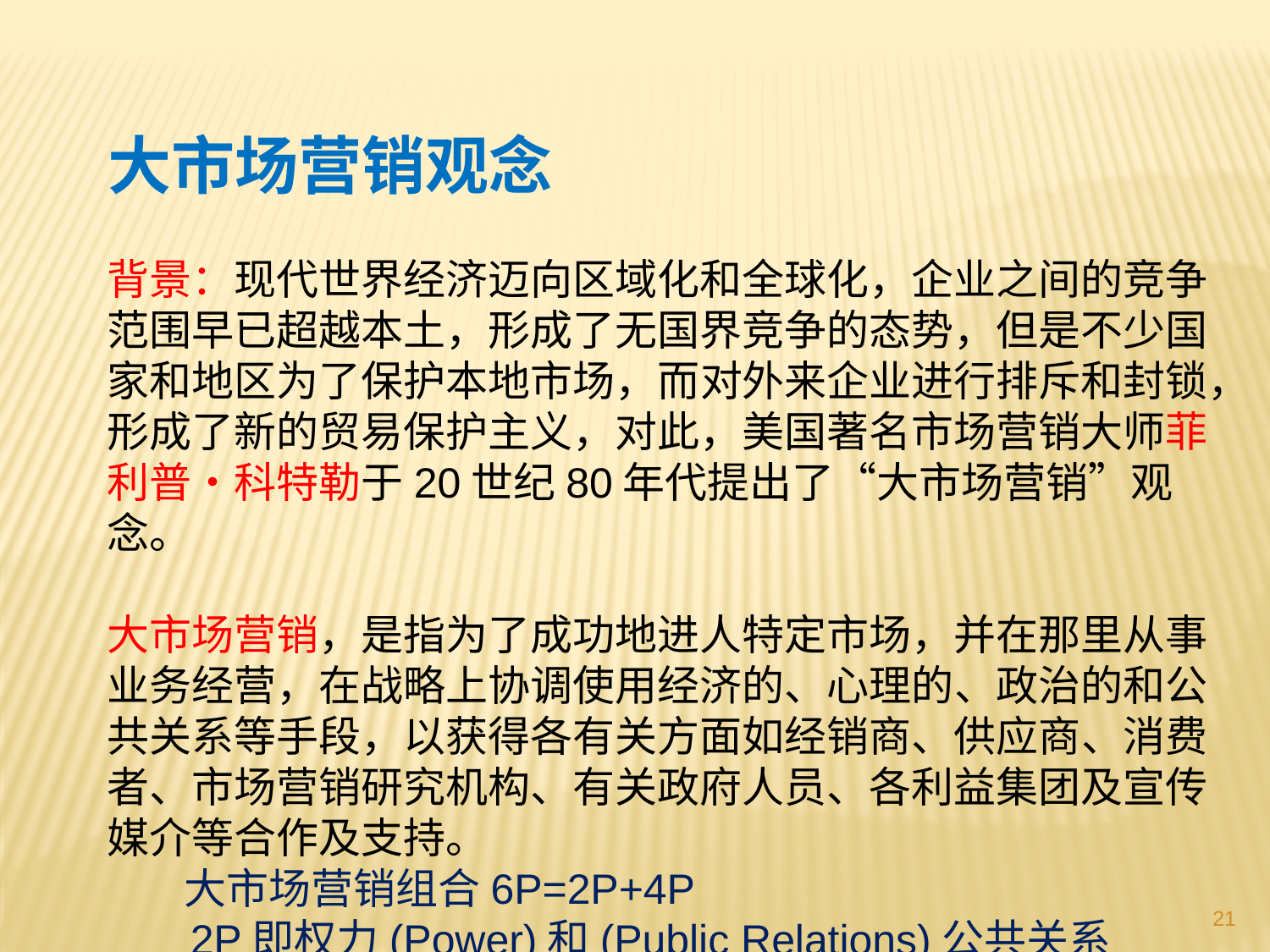

大市场营销观念
背景：现代世界经济迈向区域化和全球化，企业之间的竞争范围早已超越本土，形成了无国界竞争的态势，但是不少国家和地区为了保护本地市场，而对外来企业进行排斥和封锁，形成了新的贸易保护主义，对此，美国著名市场营销大师菲利普•科特勒于20世纪80年代提出了“大市场营销”观念。

大市场营销，是指为了成功地进人特定市场，并在那里从事业务经营，在战略上协调使用经济的、心理的、政治的和公共关系等手段，以获得各有关方面如经销商、供应商、消费者、市场营销研究机构、有关政府人员、各利益集团及宣传媒介等合作及支持。
       大市场营销组合6P=2P+4P
       2P即权力(Power)和(Public Relations)公共关系

21